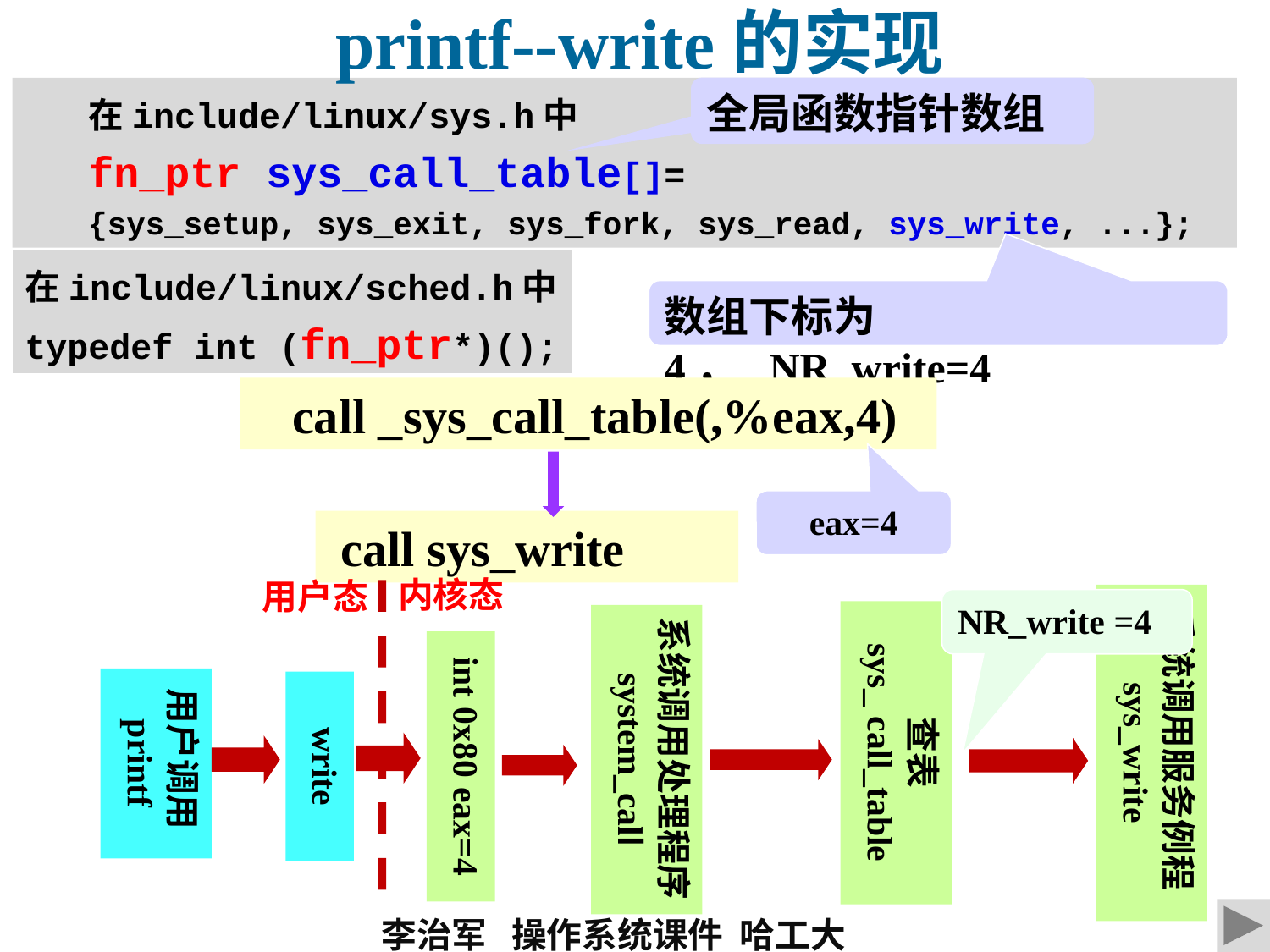

printf--write的实现
全局函数指针数组
在include/linux/sys.h中
fn_ptr sys_call_table[]=
{sys_setup, sys_exit, sys_fork, sys_read, sys_write, ...};
在include/linux/sched.h中
typedef int (fn_ptr*)();
数组下标为4，_NR_write=4
call _sys_call_table(,%eax,4)

call sys_write
eax=4
内核态
用户态

系统调用服务例程sys_write
NR_write =4
查表
sys_ call_table
系统调用处理程序system_call
int 0x80 eax=4
用户调用printf
write

李治军   操作系统课件  哈工大